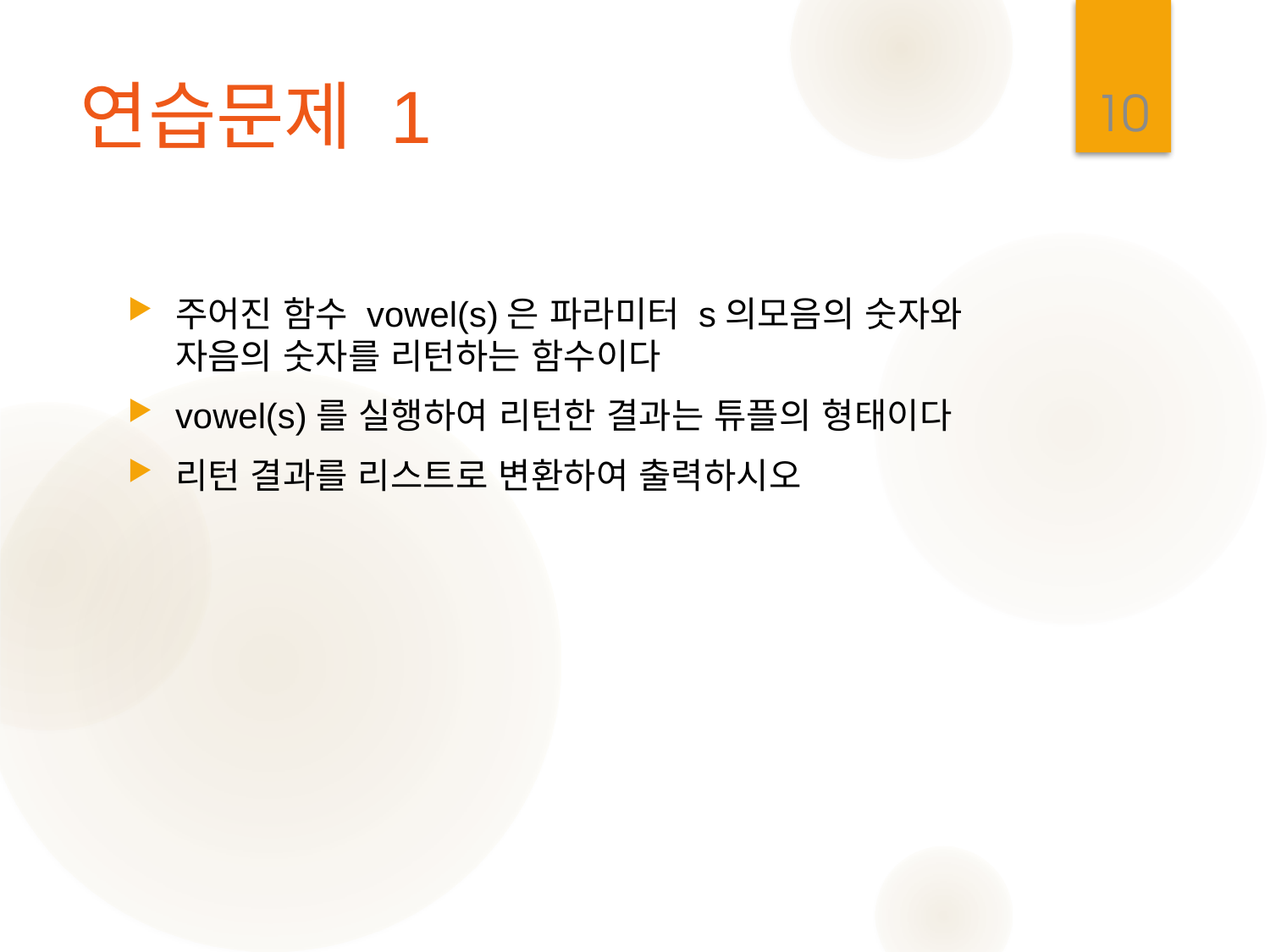

10
# 연습문제 1
주어진 함수 vowel(s)은 파라미터 s의모음의 숫자와 자음의 숫자를 리턴하는 함수이다
vowel(s)를 실행하여 리턴한 결과는 튜플의 형태이다
리턴 결과를 리스트로 변환하여 출력하시오